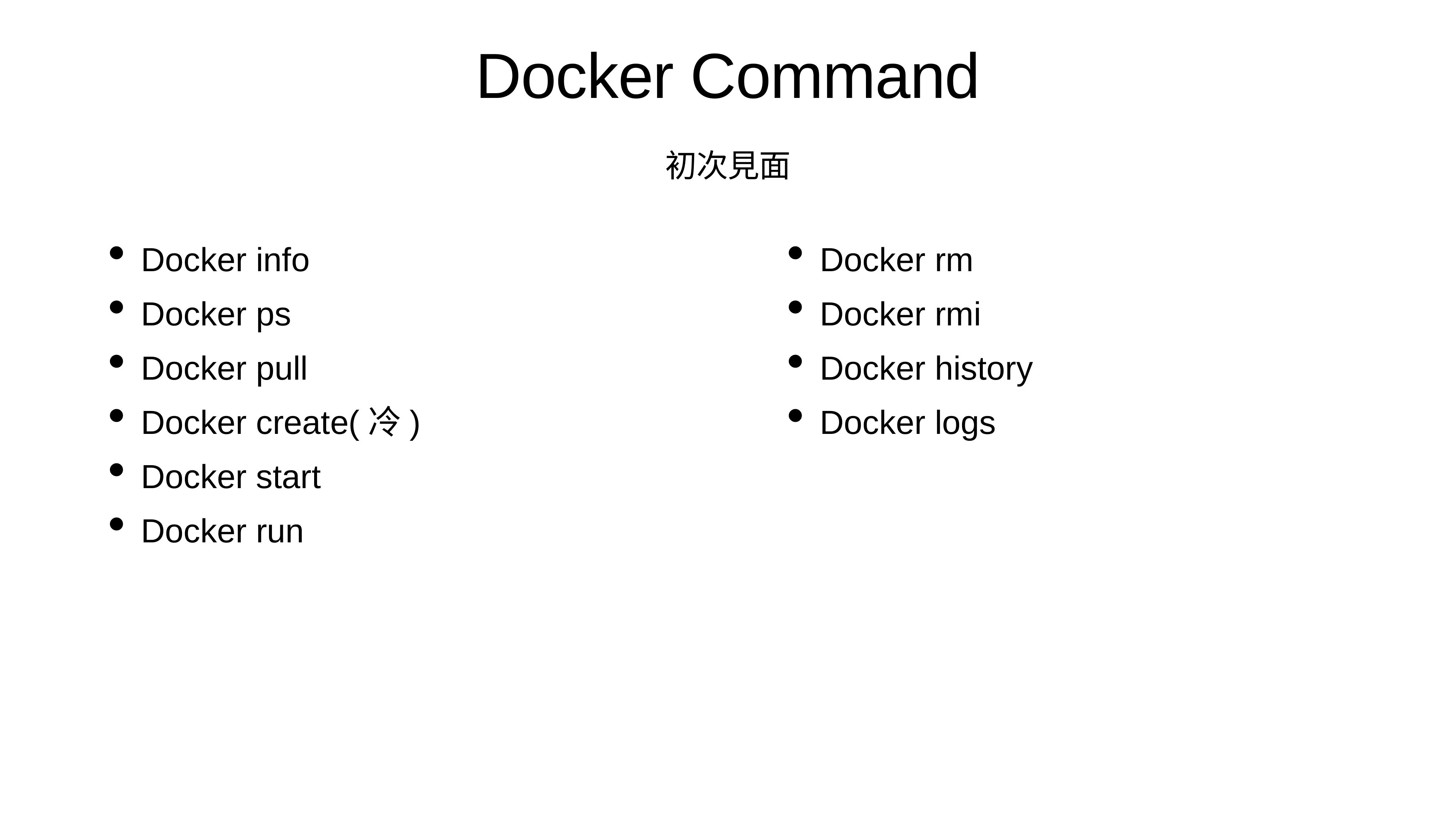

# Docker Command
初次見面
Docker info
Docker ps
Docker pull
Docker create(冷)
Docker start
Docker run
Docker rm
Docker rmi
Docker history
Docker logs